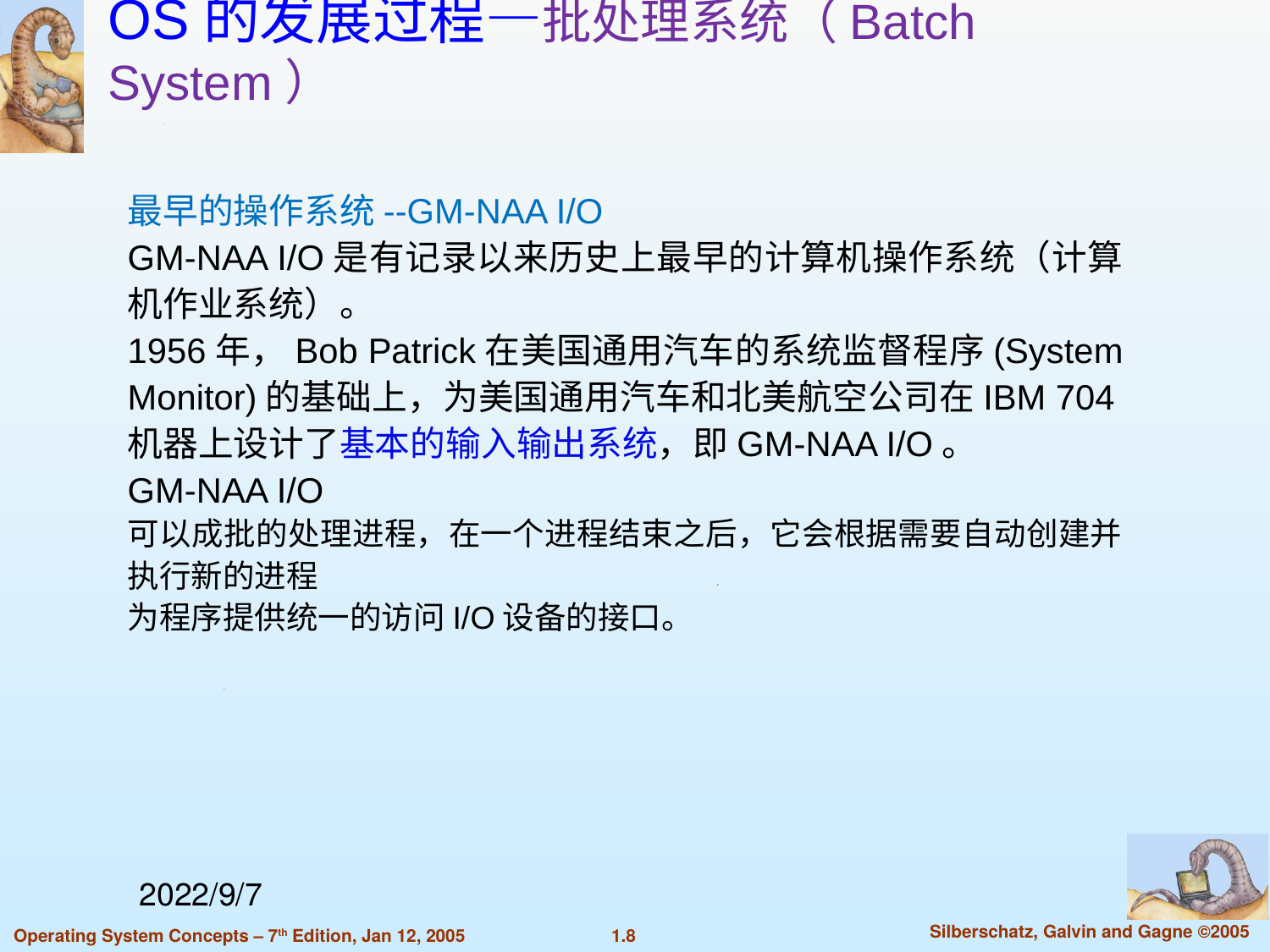

OS的发展过程—批处理系统（Batch System）
最早的操作系统--GM-NAA I/O
GM-NAA I/O是有记录以来历史上最早的计算机操作系统（计算机作业系统）。
1956年，Bob Patrick在美国通用汽车的系统监督程序(System Monitor)的基础上，为美国通用汽车和北美航空公司在IBM 704机器上设计了基本的输入输出系统，即GM-NAA I/O。
GM-NAA I/O
可以成批的处理进程，在一个进程结束之后，它会根据需要自动创建并执行新的进程
为程序提供统一的访问I/O设备的接口。

2022/9/7